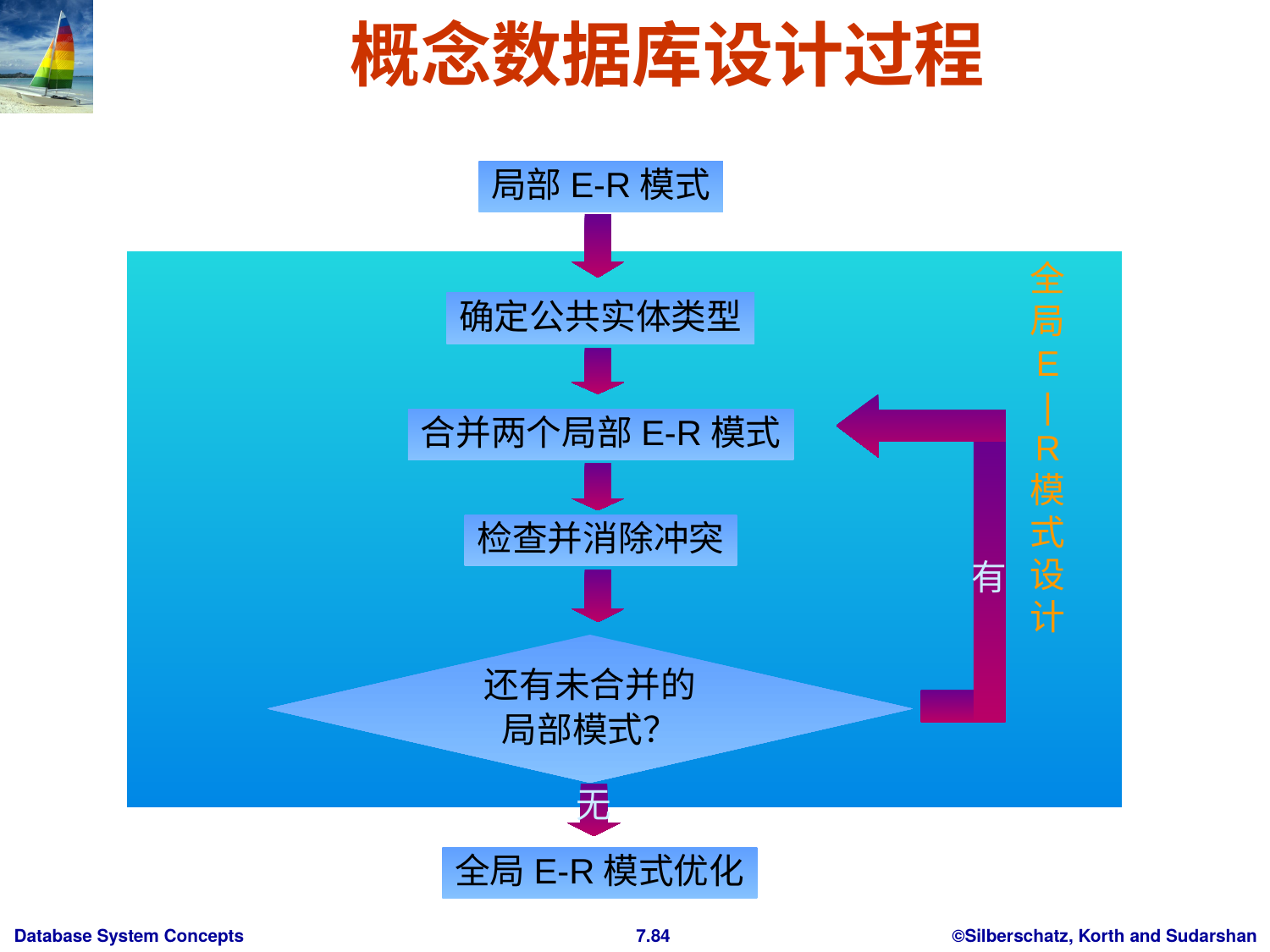

# 概念数据库设计过程
局部E-R模式

全
局
E
|
R
模
式
设
计

确定公共实体类型

合并两个局部E-R模式
有

检查并消除冲突

还有未合并的
局部模式？

无
全局E-R模式优化